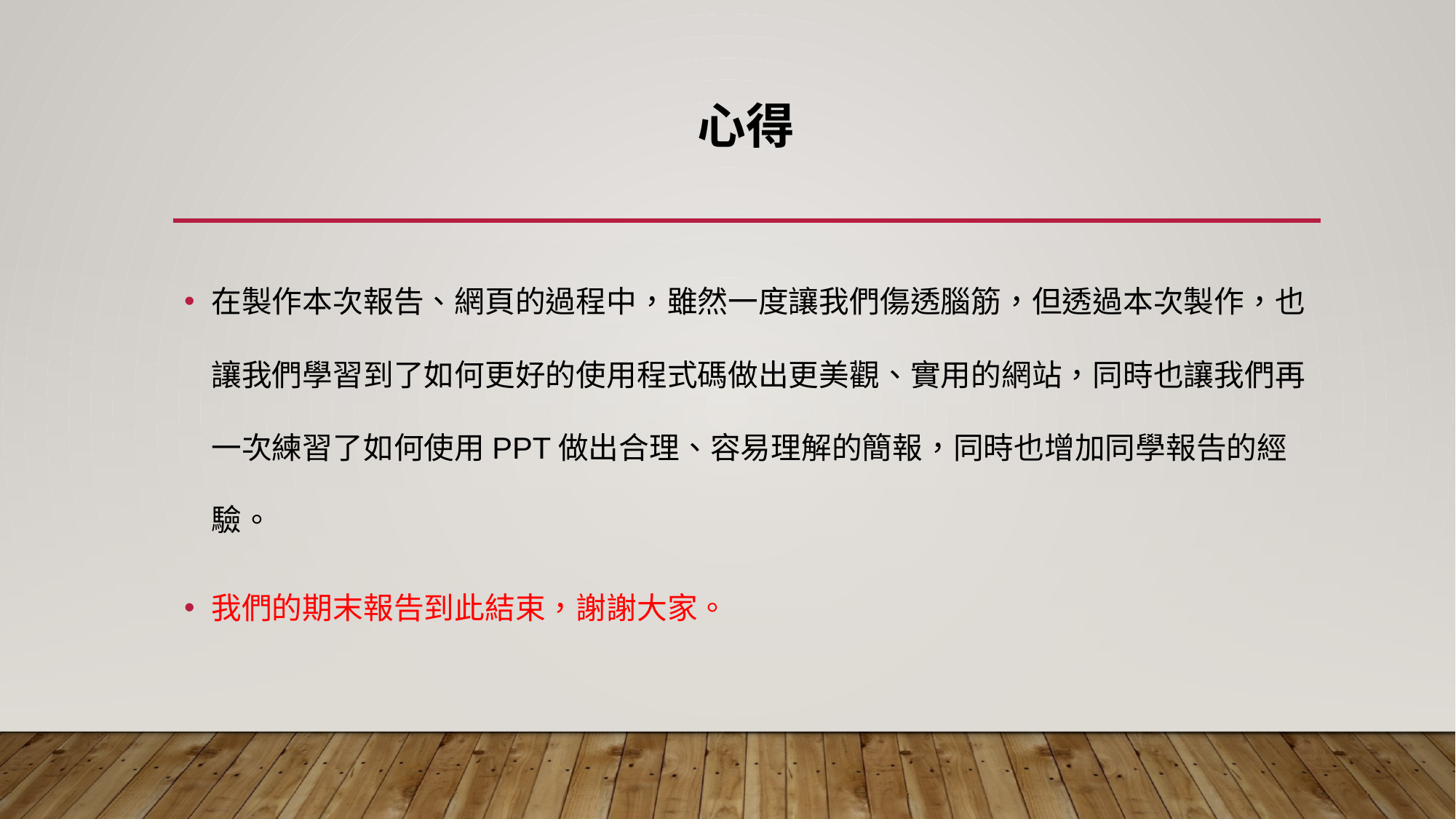

# 心得
在製作本次報告、網頁的過程中，雖然一度讓我們傷透腦筋，但透過本次製作，也讓我們學習到了如何更好的使用程式碼做出更美觀、實用的網站，同時也讓我們再一次練習了如何使用PPT做出合理、容易理解的簡報，同時也增加同學報告的經驗。
我們的期末報告到此結束，謝謝大家。